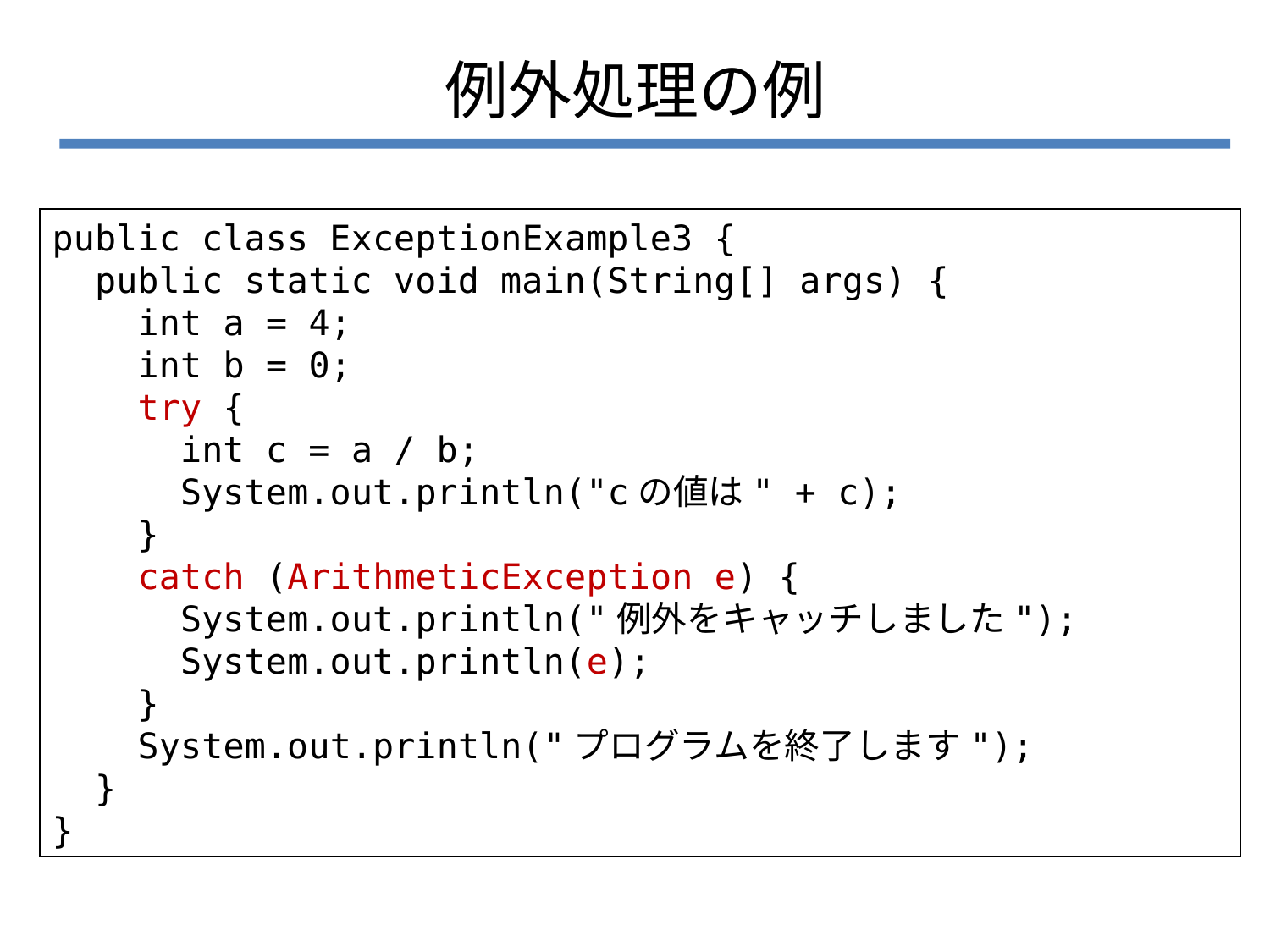

# 例外処理の例
public class ExceptionExample3 {
  public static void main(String[] args) {
    int a = 4;
    int b = 0;
    try {
      int c = a / b;
      System.out.println("cの値は" + c);
    }
    catch (ArithmeticException e) {
      System.out.println("例外をキャッチしました");
      System.out.println(e);
    }
    System.out.println("プログラムを終了します");
  }
}